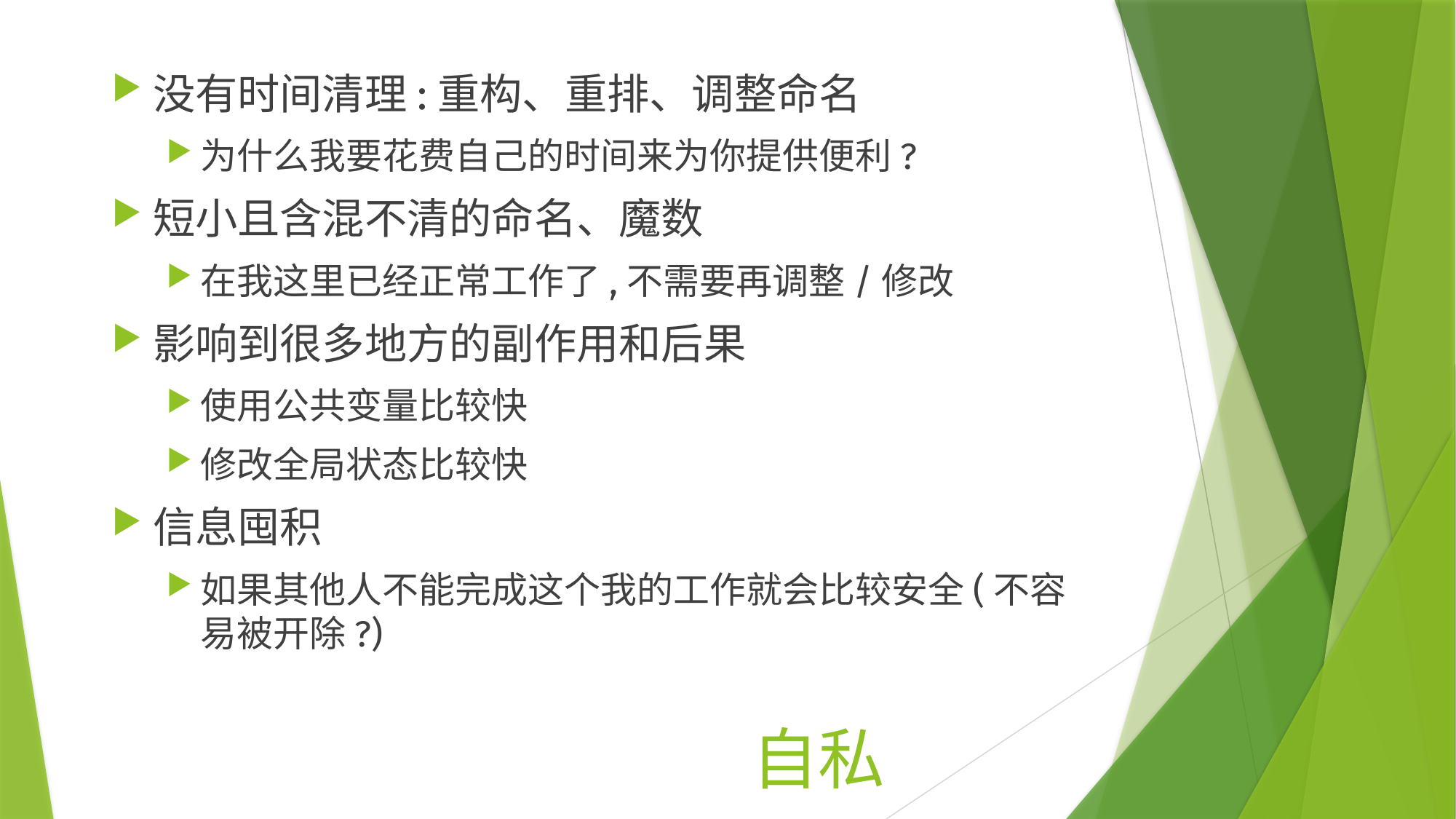

没有时间清理:重构、重排、调整命名
为什么我要花费自己的时间来为你提供便利?
短小且含混不清的命名、魔数
在我这里已经正常工作了,不需要再调整/修改
影响到很多地方的副作用和后果
使用公共变量比较快
修改全局状态比较快
信息囤积
如果其他人不能完成这个我的工作就会比较安全(不容易被开除?)
# 自私